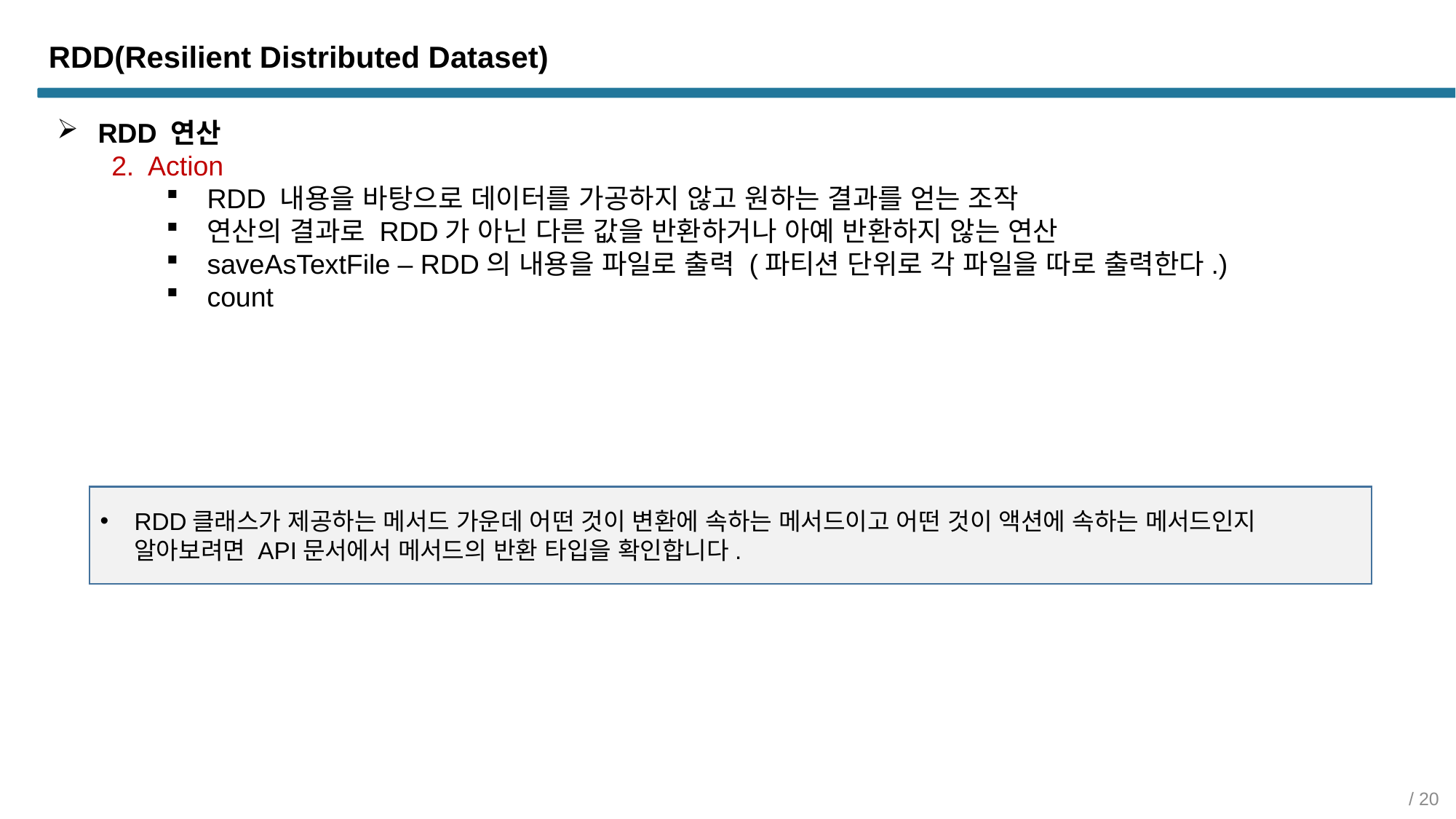

RDD(Resilient Distributed Dataset)
RDD 연산
2.  Action
RDD 내용을 바탕으로 데이터를 가공하지 않고 원하는 결과를 얻는 조작
연산의 결과로 RDD가 아닌 다른 값을 반환하거나 아예 반환하지 않는 연산
saveAsTextFile – RDD의 내용을 파일로 출력 (파티션 단위로 각 파일을 따로 출력한다.)
count

RDD클래스가 제공하는 메서드 가운데 어떤 것이 변환에 속하는 메서드이고 어떤 것이 액션에 속하는 메서드인지 알아보려면 API문서에서 메서드의 반환 타입을 확인합니다.
/ 20